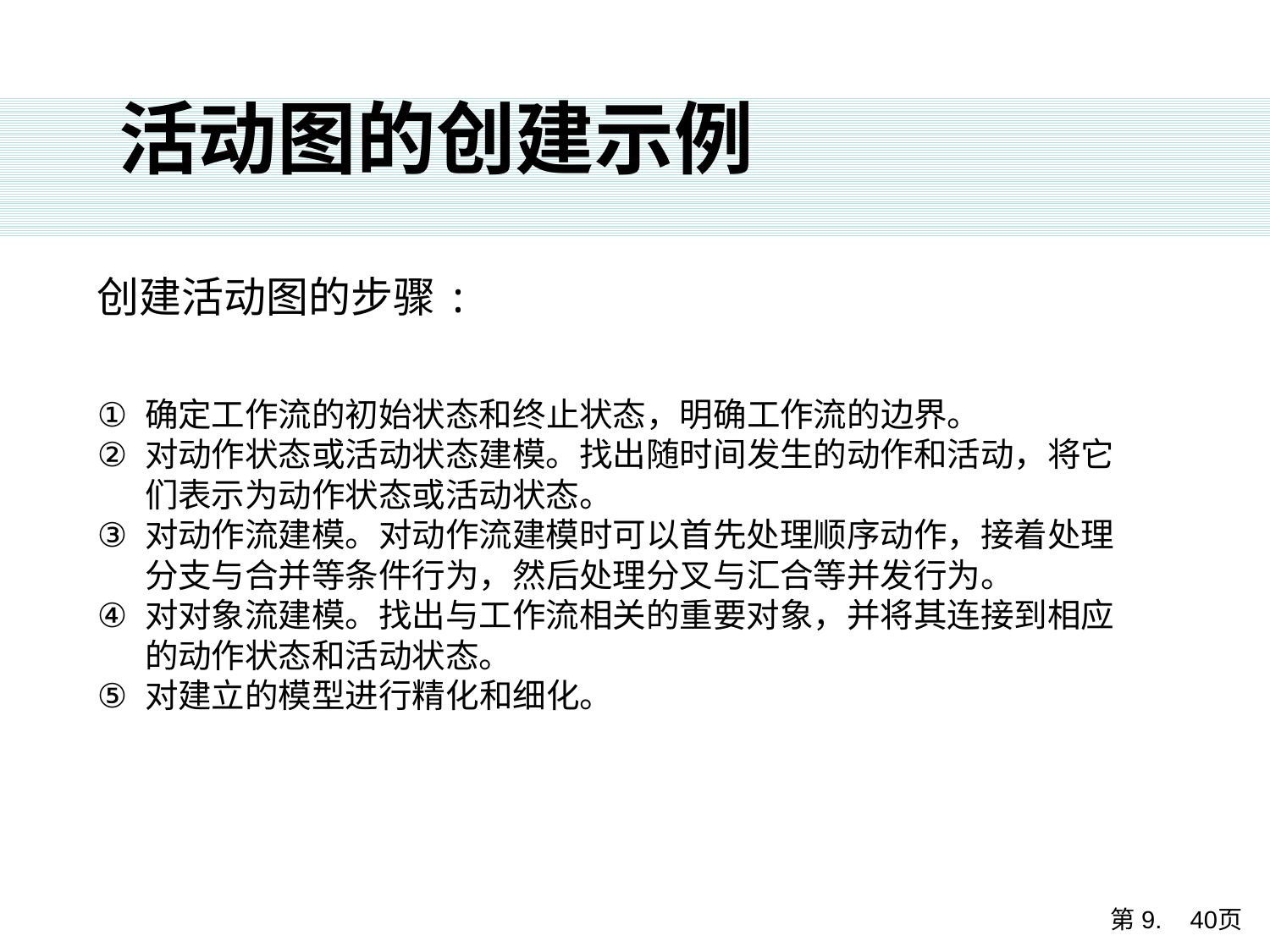

活动图的创建示例
创建活动图的步骤:

确定工作流的初始状态和终止状态，明确工作流的边界。
对动作状态或活动状态建模。找出随时间发生的动作和活动，将它们表示为动作状态或活动状态。
对动作流建模。对动作流建模时可以首先处理顺序动作，接着处理分支与合并等条件行为，然后处理分叉与汇合等并发行为。
对对象流建模。找出与工作流相关的重要对象，并将其连接到相应的动作状态和活动状态。
对建立的模型进行精化和细化。
第9.    40页